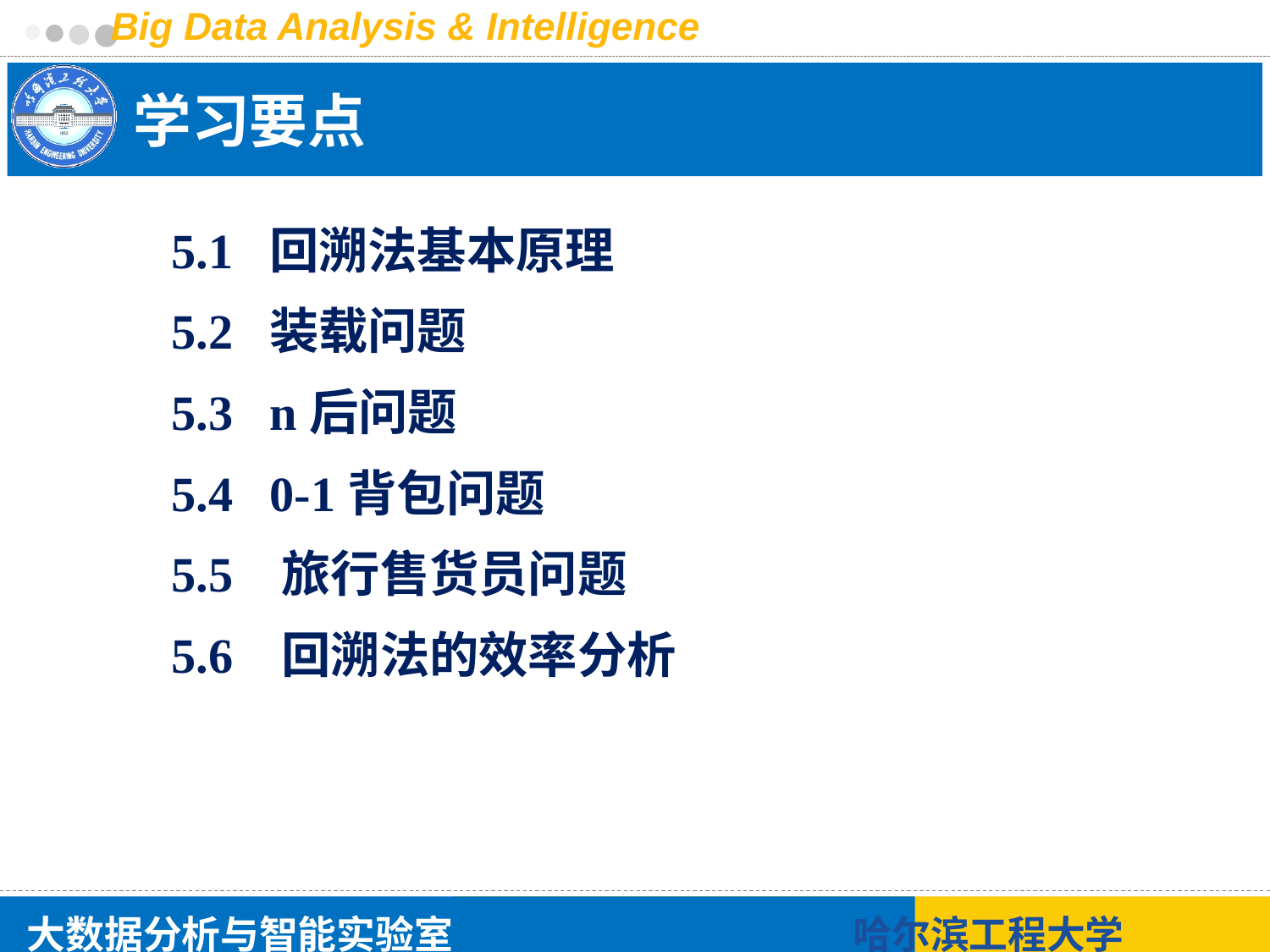

# 学习要点
5.1  回溯法基本原理
5.2  装载问题
5.3   n后问题
5.4   0-1背包问题
5.5   旅行售货员问题
5.6   回溯法的效率分析